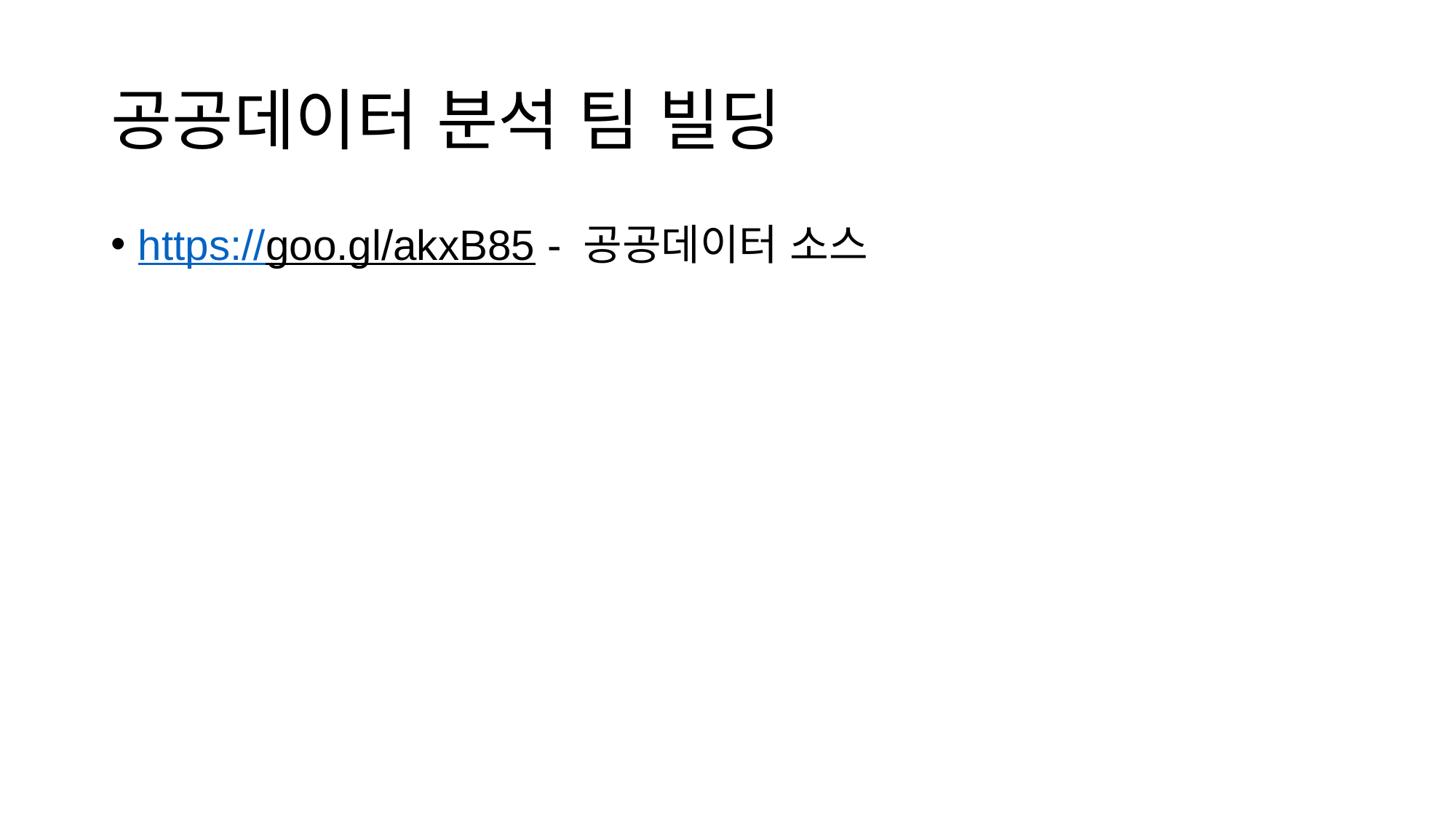

# 공공데이터 분석 팀 빌딩
https://goo.gl/akxB85 - 공공데이터 소스